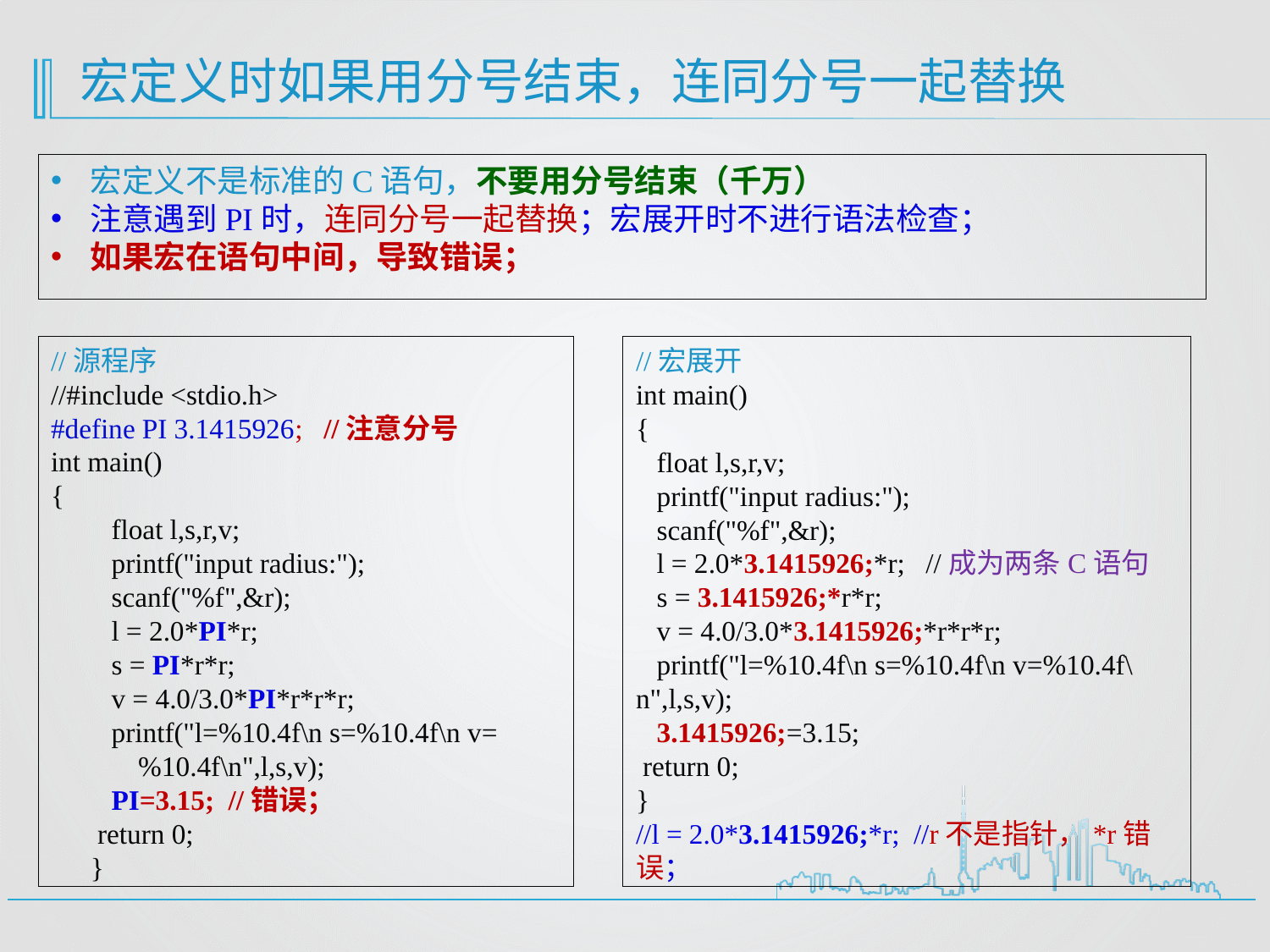

# 宏定义时如果用分号结束，连同分号一起替换
宏定义不是标准的C语句，不要用分号结束（千万）
注意遇到PI时，连同分号一起替换；宏展开时不进行语法检查；
如果宏在语句中间，导致错误；
//源程序
//#include <stdio.h>
#define PI 3.1415926;   //注意分号
int main()
{
   float l,s,r,v;
   printf("input radius:");
   scanf("%f",&r);
   l = 2.0*PI*r;
   s = PI*r*r;
   v = 4.0/3.0*PI*r*r*r;
   printf("l=%10.4f\n s=%10.4f\n v=%10.4f\n",l,s,v);
   PI=3.15;  //错误；
 return 0;
}
//宏展开
int main()
{
   float l,s,r,v;
   printf("input radius:");
   scanf("%f",&r);
   l = 2.0*3.1415926;*r;   //成为两条C语句
   s = 3.1415926;*r*r;
   v = 4.0/3.0*3.1415926;*r*r*r;
   printf("l=%10.4f\n s=%10.4f\n v=%10.4f\n",l,s,v);
   3.1415926;=3.15;
 return 0;
}
//l = 2.0*3.1415926;*r;  //r不是指针，*r错误；